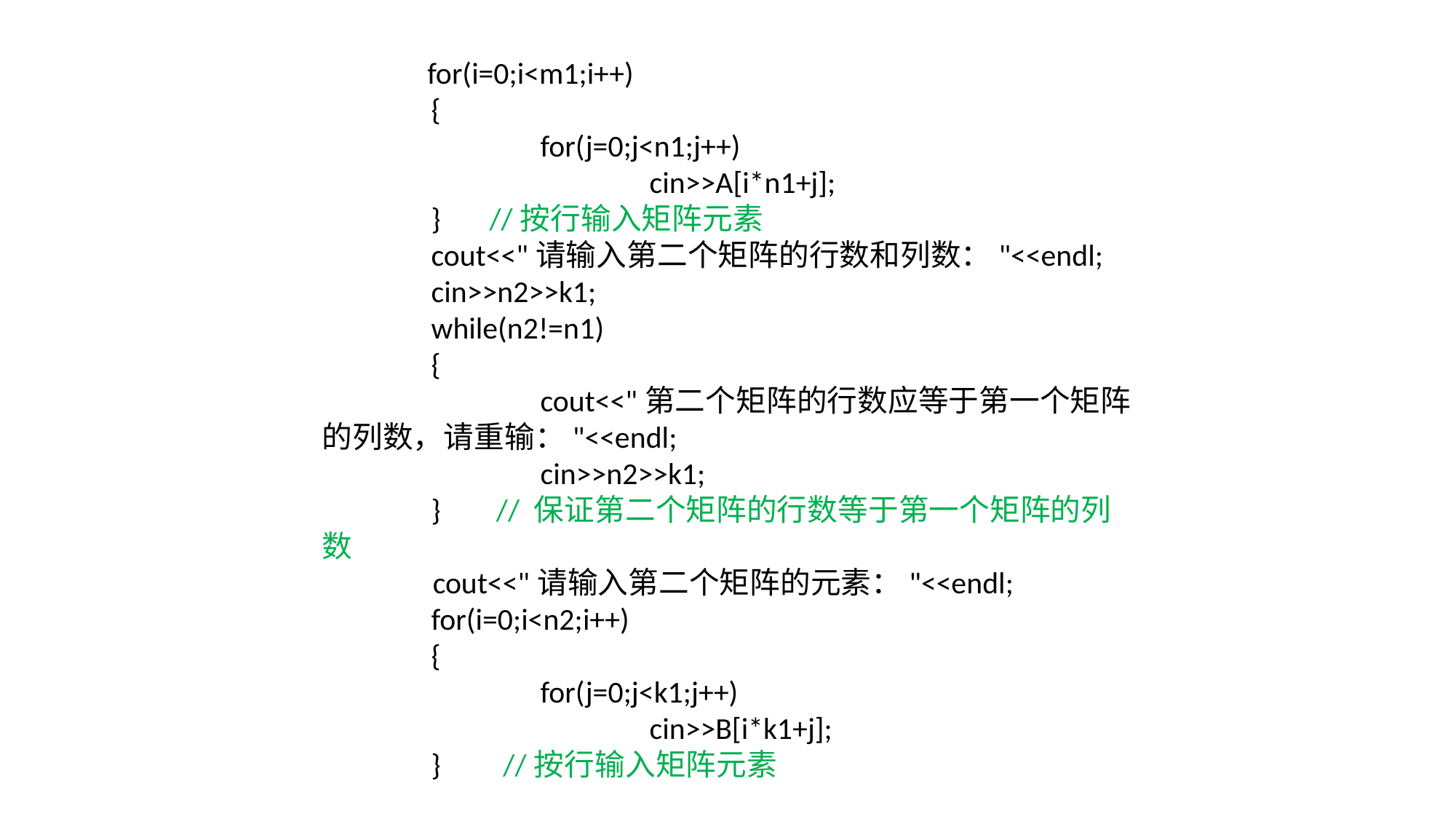

for(i=0;i<m1;i++)
	{
		for(j=0;j<n1;j++)
			cin>>A[i*n1+j];
	}       //按行输入矩阵元素
	cout<<"请输入第二个矩阵的行数和列数："<<endl;
	cin>>n2>>k1;
	while(n2!=n1)
	{
		cout<<"第二个矩阵的行数应等于第一个矩阵的列数，请重输："<<endl;
		cin>>n2>>k1;
	}        // 保证第二个矩阵的行数等于第一个矩阵的列数
                cout<<"请输入第二个矩阵的元素："<<endl;
	for(i=0;i<n2;i++)
	{
		for(j=0;j<k1;j++)
			cin>>B[i*k1+j];
	}         //按行输入矩阵元素